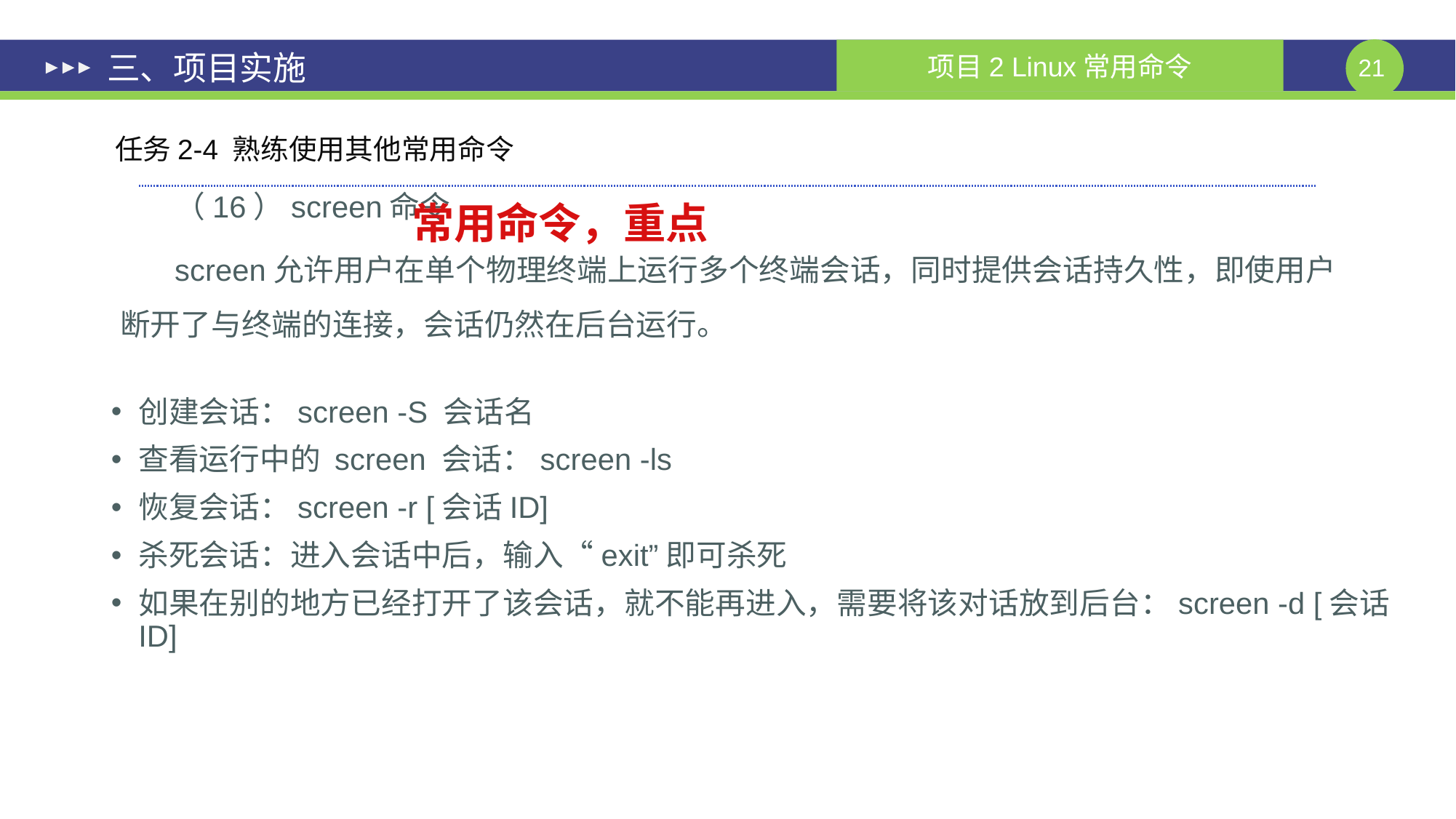

# 三、项目实施
任务2-4 熟练使用其他常用命令

（16）screen命令
screen允许用户在单个物理终端上运行多个终端会话，同时提供会话持久性，即使用户断开了与终端的连接，会话仍然在后台运行。

常用命令，重点
创建会话：screen -S 会话名
查看运行中的 screen 会话：screen -ls
恢复会话：screen -r [会话ID]
杀死会话：进入会话中后，输入“exit”即可杀死
如果在别的地方已经打开了该会话，就不能再进入，需要将该对话放到后台：screen -d [会话ID]